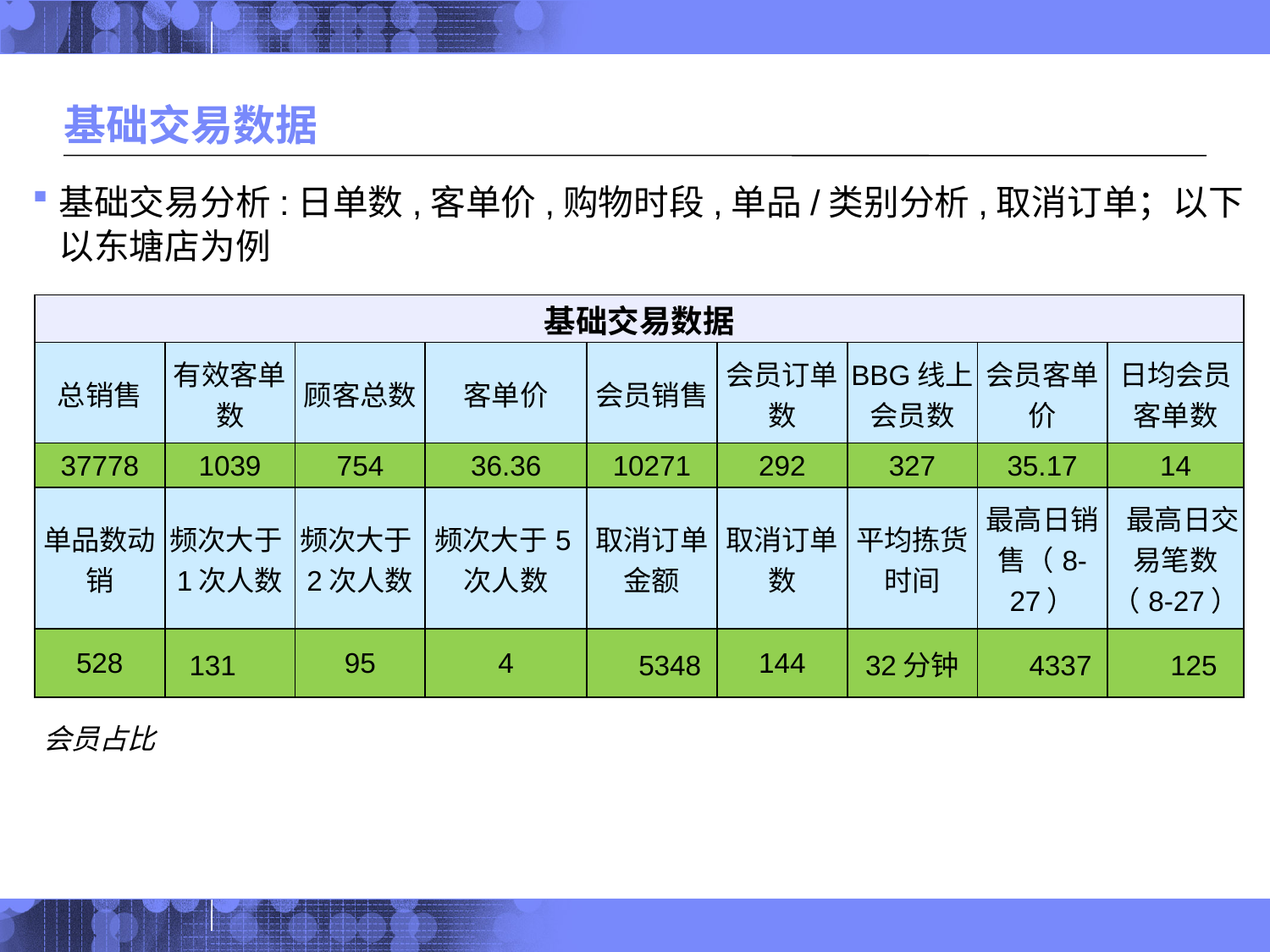

# 基础交易数据
基础交易分析:日单数,客单价,购物时段,单品/类别分析,取消订单；以下以东塘店为例

| 基础交易数据 |  |  |  |  |  |  |  |  |
| --- | --- | --- | --- | --- | --- | --- | --- | --- |
| 总销售 | 有效客单数 | 顾客总数 | 客单价 | 会员销售 | 会员订单数 | BBG线上会员数 | 会员客单价 | 日均会员客单数 |
| 37778 | 1039 | 754 | 36.36 | 10271 | 292 | 327 | 35.17 | 14 |
| 单品数动销 | 频次大于1次人数 | 频次大于2次人数 | 频次大于5次人数 | 取消订单金额 | 取消订单数 | 平均拣货时间 | 最高日销售（8-27） | 最高日交易笔数（8-27） |
| 528 | 131 | 95 | 4 | 5348 | 144 | 32分钟 | 4337 | 125 |
会员占比